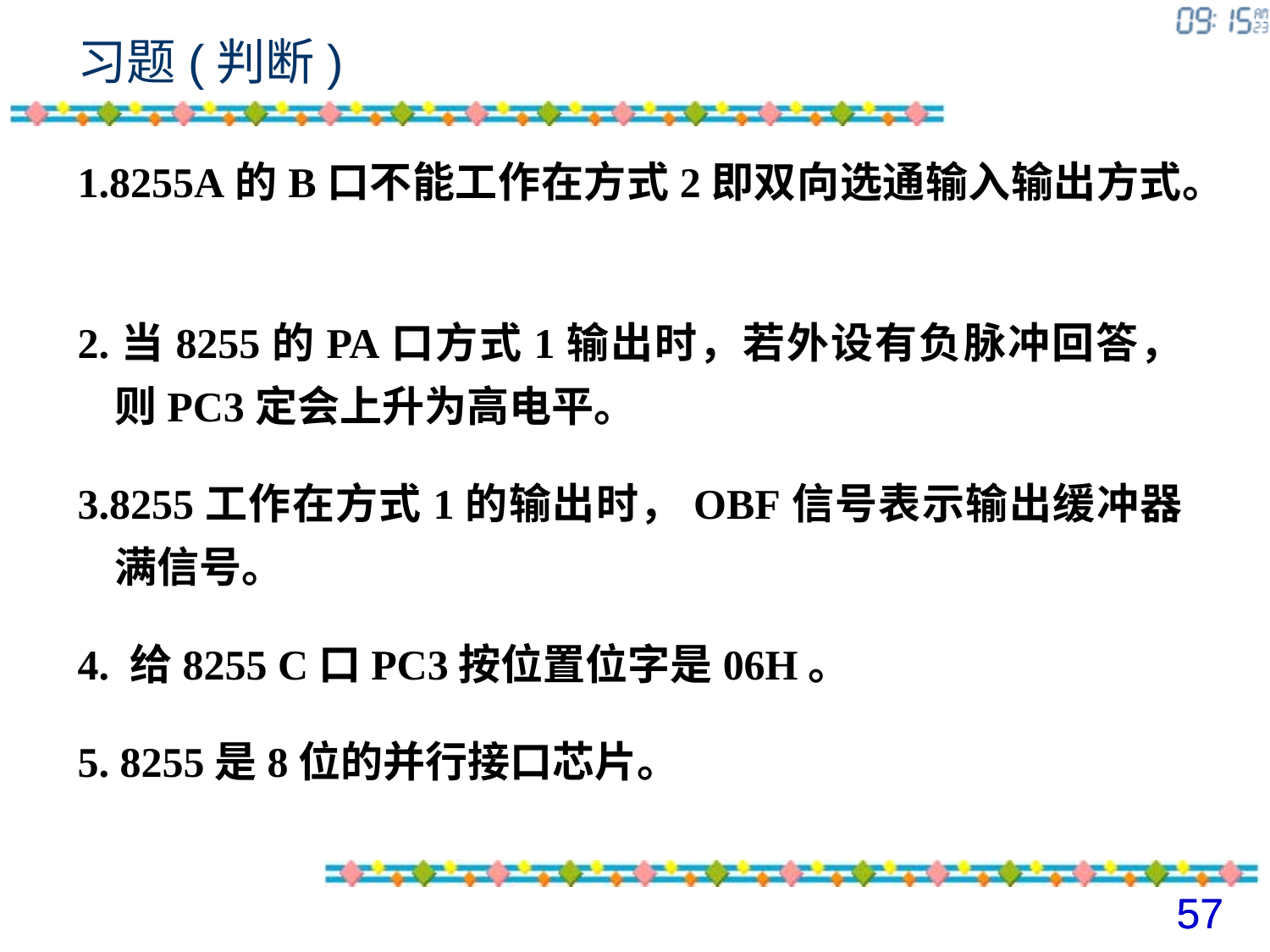

# 习题(判断)
1.8255A的B口不能工作在方式2即双向选通输入输出方式。
2.当8255的PA口方式1输出时，若外设有负脉冲回答，则PC3定会上升为高电平。
3.8255工作在方式1的输出时，OBF信号表示输出缓冲器满信号。
4. 给8255 C口PC3按位置位字是06H。
5. 8255是8位的并行接口芯片。